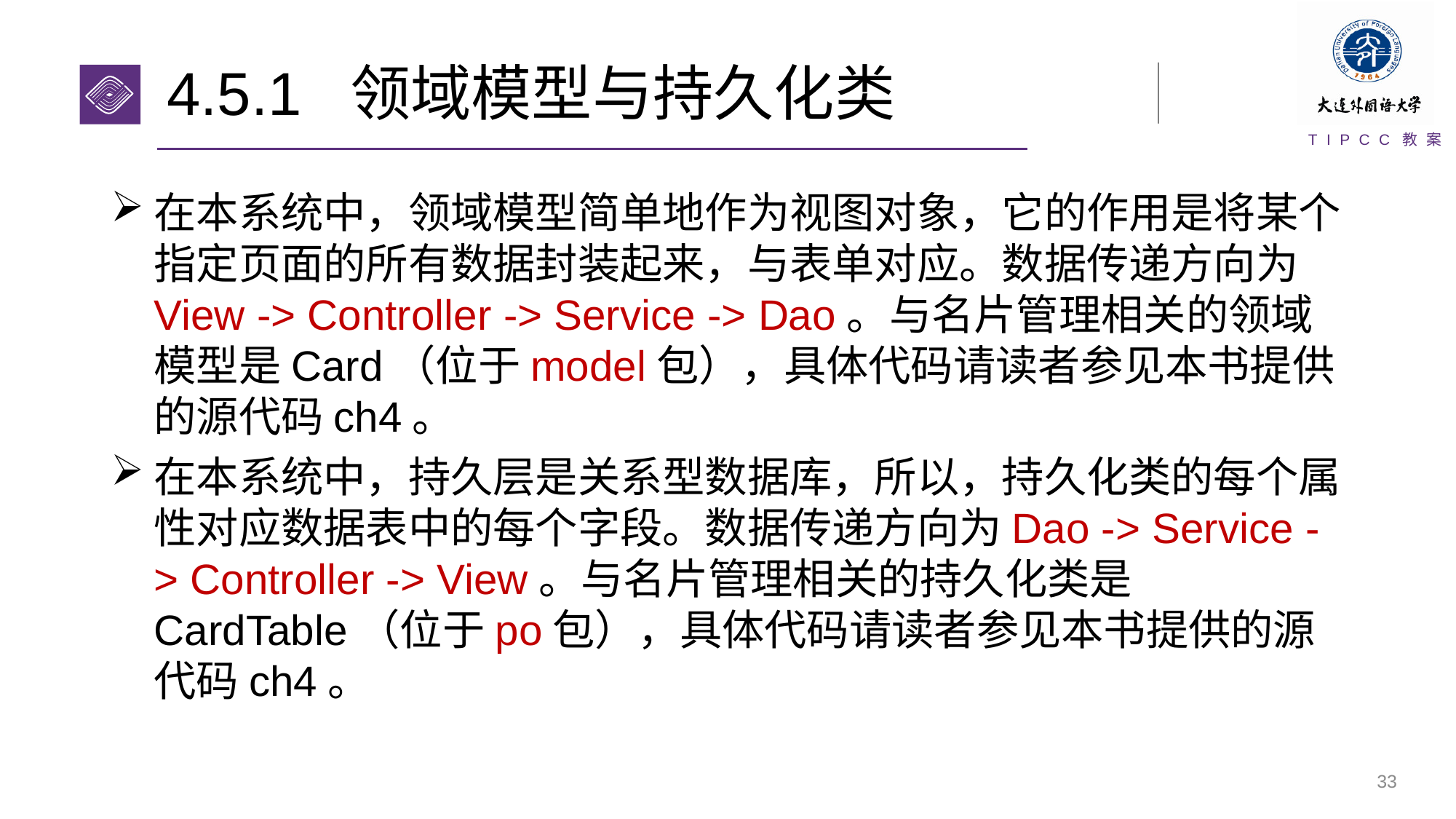

# 4.5.1  领域模型与持久化类
在本系统中，领域模型简单地作为视图对象，它的作用是将某个指定页面的所有数据封装起来，与表单对应。数据传递方向为View -> Controller -> Service -> Dao。与名片管理相关的领域模型是Card（位于model包），具体代码请读者参见本书提供的源代码ch4。
在本系统中，持久层是关系型数据库，所以，持久化类的每个属性对应数据表中的每个字段。数据传递方向为Dao -> Service -> Controller -> View。与名片管理相关的持久化类是CardTable（位于po包），具体代码请读者参见本书提供的源代码ch4。

33